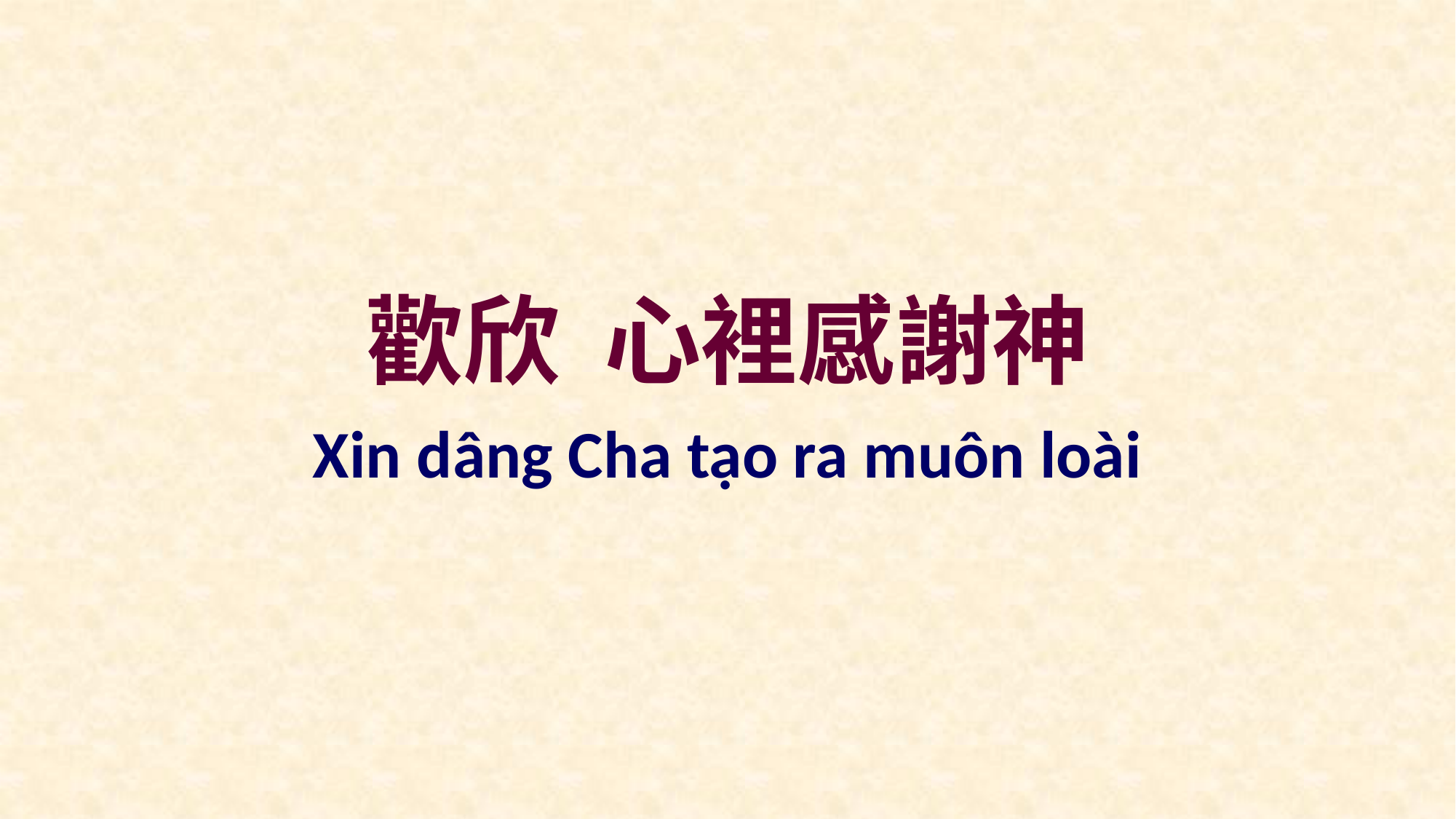

歡欣  心裡感謝神
Xin dâng Cha tạo ra muôn loài